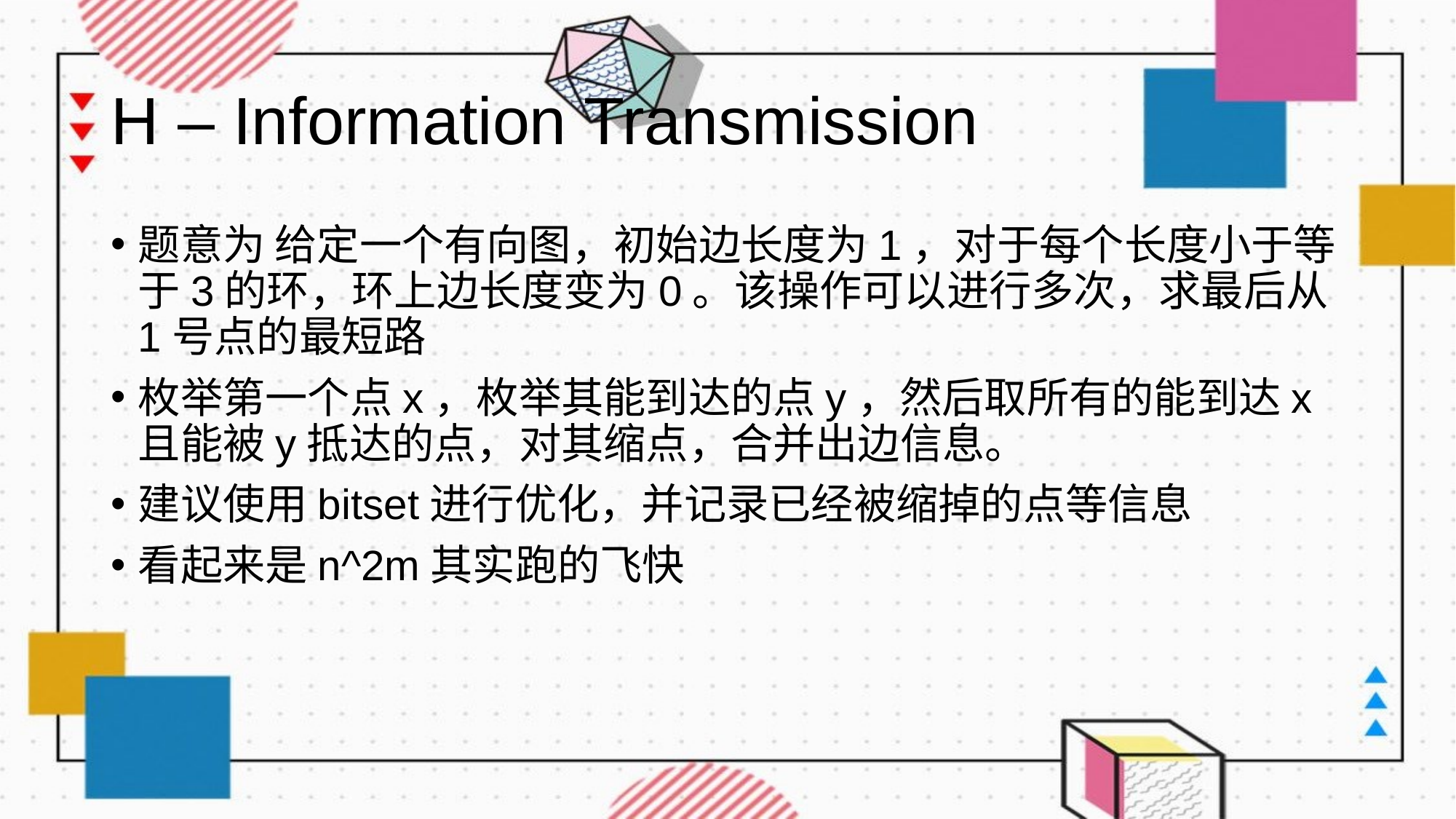

# H – Information Transmission
题意为 给定一个有向图，初始边长度为1，对于每个长度小于等于3的环，环上边长度变为0。该操作可以进行多次，求最后从1号点的最短路
枚举第一个点x，枚举其能到达的点y，然后取所有的能到达x且能被y抵达的点，对其缩点，合并出边信息。
建议使用bitset进行优化，并记录已经被缩掉的点等信息
看起来是n^2m其实跑的飞快